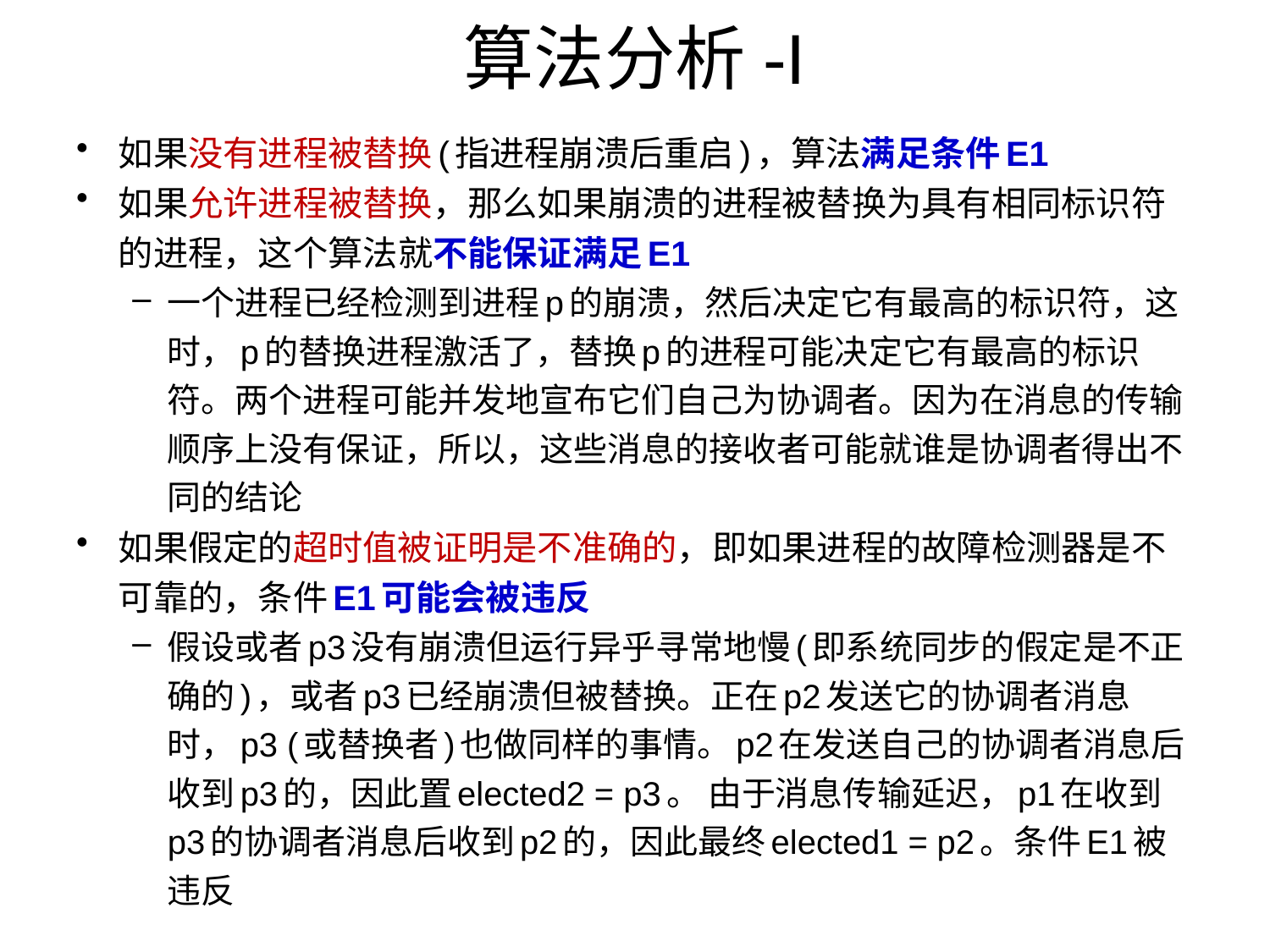

# 算法分析-I
如果没有进程被替换(指进程崩溃后重启)，算法满足条件E1
如果允许进程被替换，那么如果崩溃的进程被替换为具有相同标识符的进程，这个算法就不能保证满足E1
一个进程已经检测到进程p的崩溃，然后决定它有最高的标识符，这时，p的替换进程激活了，替换p的进程可能决定它有最高的标识符。两个进程可能并发地宣布它们自己为协调者。因为在消息的传输顺序上没有保证，所以，这些消息的接收者可能就谁是协调者得出不同的结论
如果假定的超时值被证明是不准确的，即如果进程的故障检测器是不可靠的，条件E1可能会被违反
假设或者p3没有崩溃但运行异乎寻常地慢(即系统同步的假定是不正确的)，或者p3已经崩溃但被替换。正在p2发送它的协调者消息时，p3 (或替换者)也做同样的事情。p2在发送自己的协调者消息后收到p3的，因此置elected2 = p3。 由于消息传输延迟，p1在收到p3的协调者消息后收到p2的，因此最终elected1 = p2。条件E1被违反